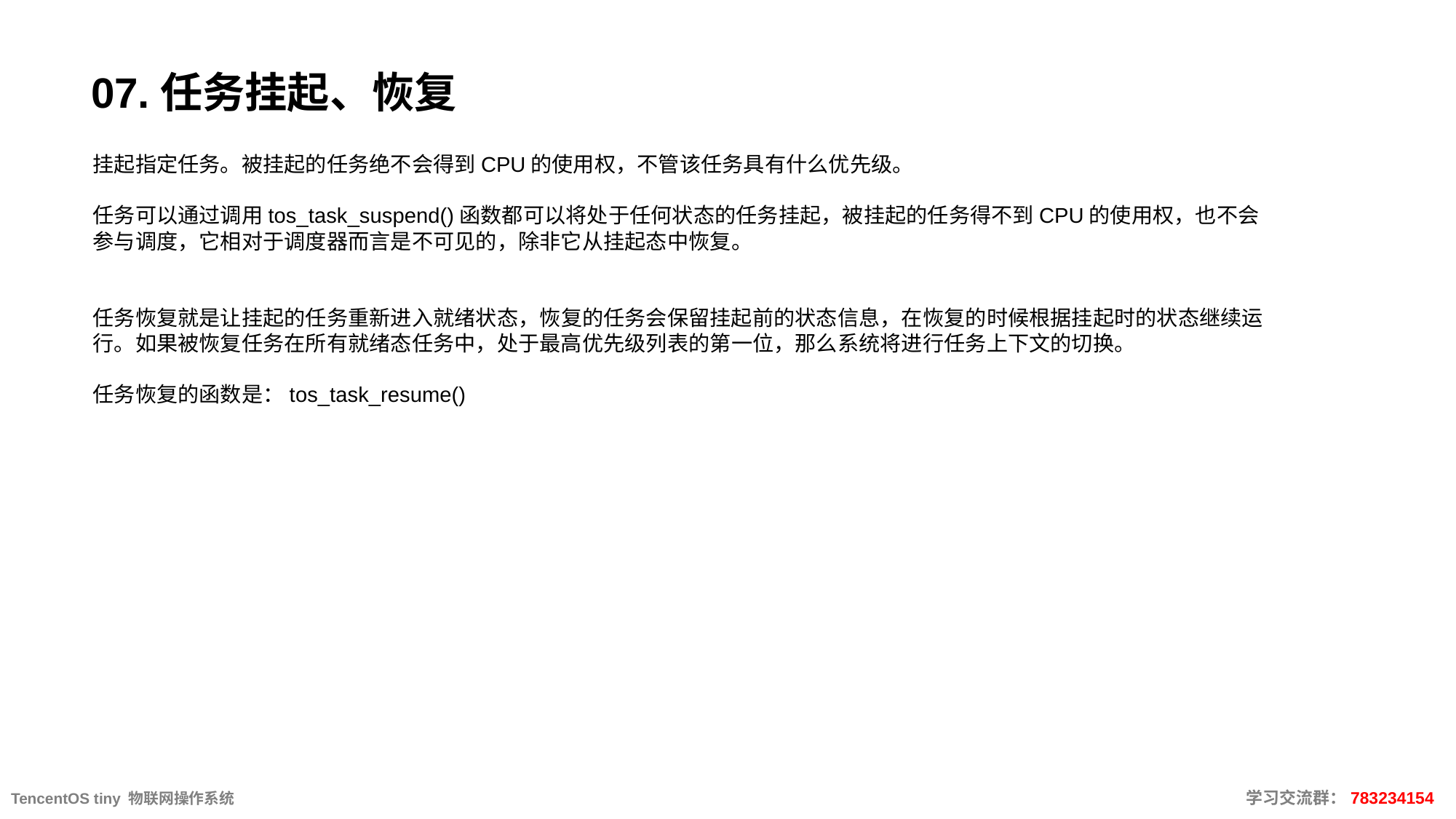

# 07.任务挂起、恢复
挂起指定任务。被挂起的任务绝不会得到CPU的使用权，不管该任务具有什么优先级。

任务可以通过调用tos_task_suspend()函数都可以将处于任何状态的任务挂起，被挂起的任务得不到CPU的使用权，也不会参与调度，它相对于调度器而言是不可见的，除非它从挂起态中恢复。

任务恢复就是让挂起的任务重新进入就绪状态，恢复的任务会保留挂起前的状态信息，在恢复的时候根据挂起时的状态继续运行。如果被恢复任务在所有就绪态任务中，处于最高优先级列表的第一位，那么系统将进行任务上下文的切换。

任务恢复的函数是：tos_task_resume()

TencentOS tiny 物联网操作系统									          学习交流群：783234154